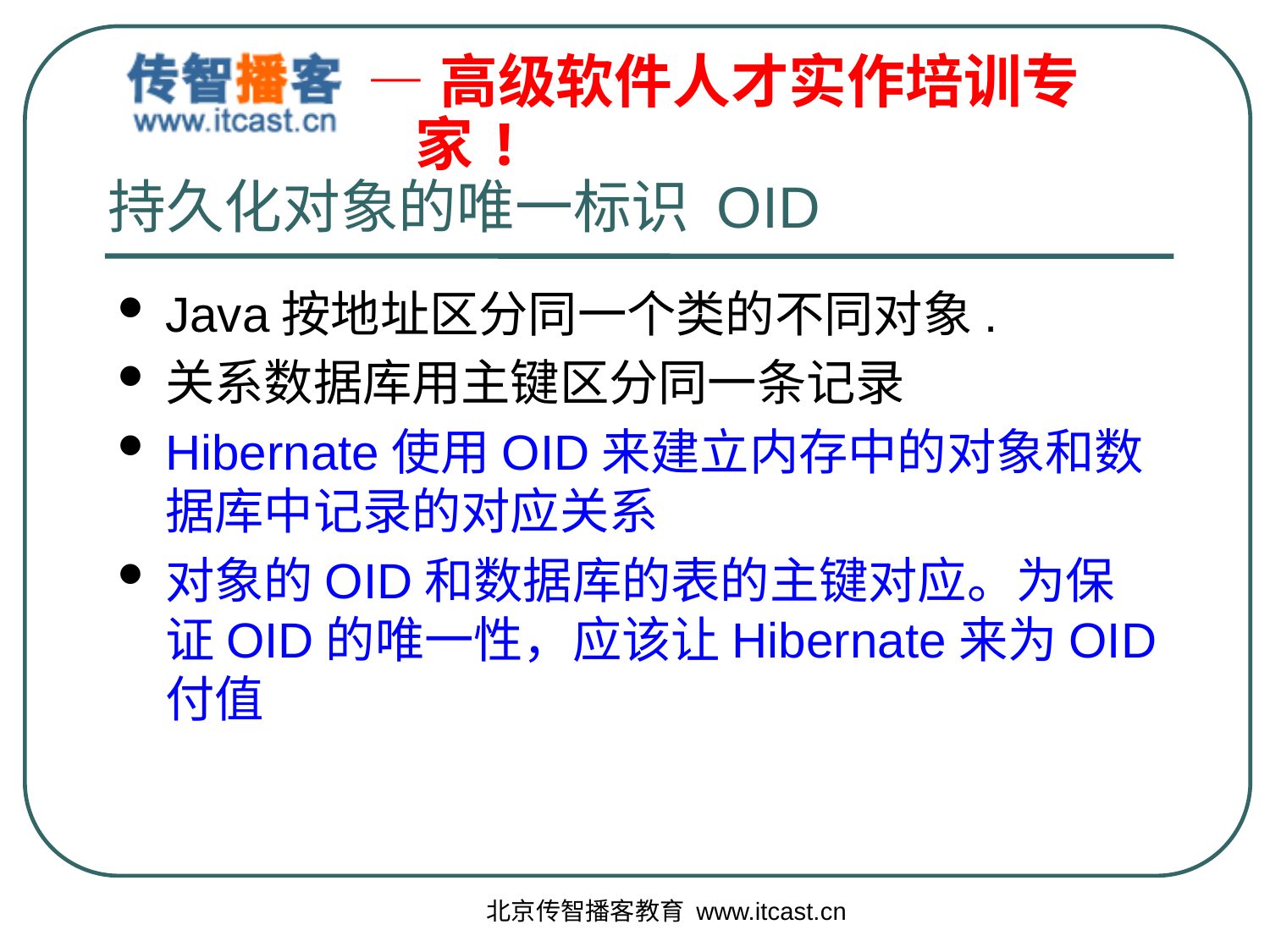

# 持久化对象的唯一标识 OID
Java按地址区分同一个类的不同对象.
关系数据库用主键区分同一条记录
Hibernate使用OID来建立内存中的对象和数据库中记录的对应关系
对象的OID和数据库的表的主键对应。为保证OID的唯一性，应该让Hibernate来为OID付值
北京传智播客教育 www.itcast.cn